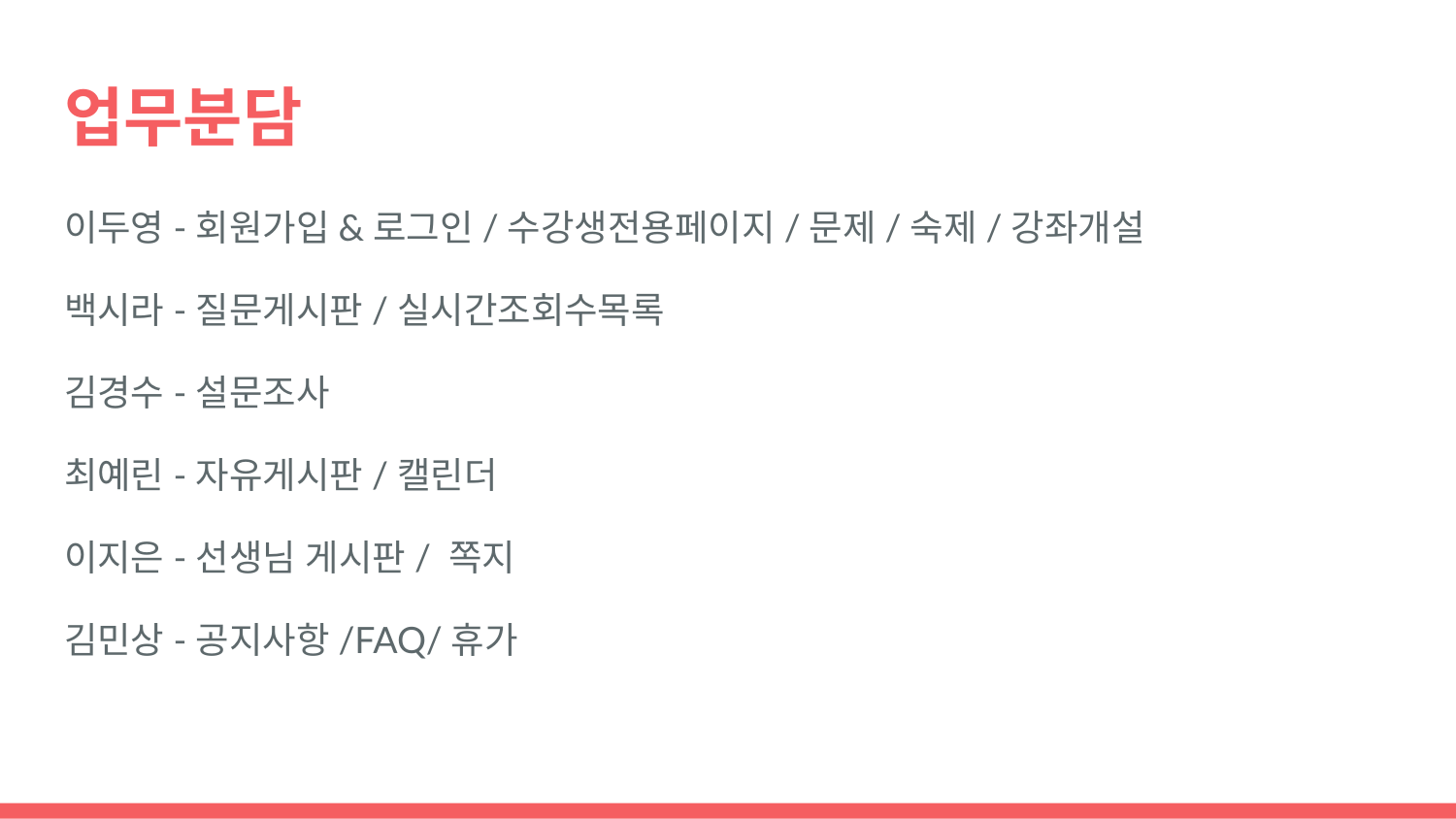

# 업무분담
이두영-회원가입&로그인/수강생전용페이지/문제/숙제/강좌개설
백시라-질문게시판/실시간조회수목록
김경수-설문조사
최예린-자유게시판/캘린더
이지은-선생님 게시판/ 쪽지
김민상-공지사항/FAQ/휴가